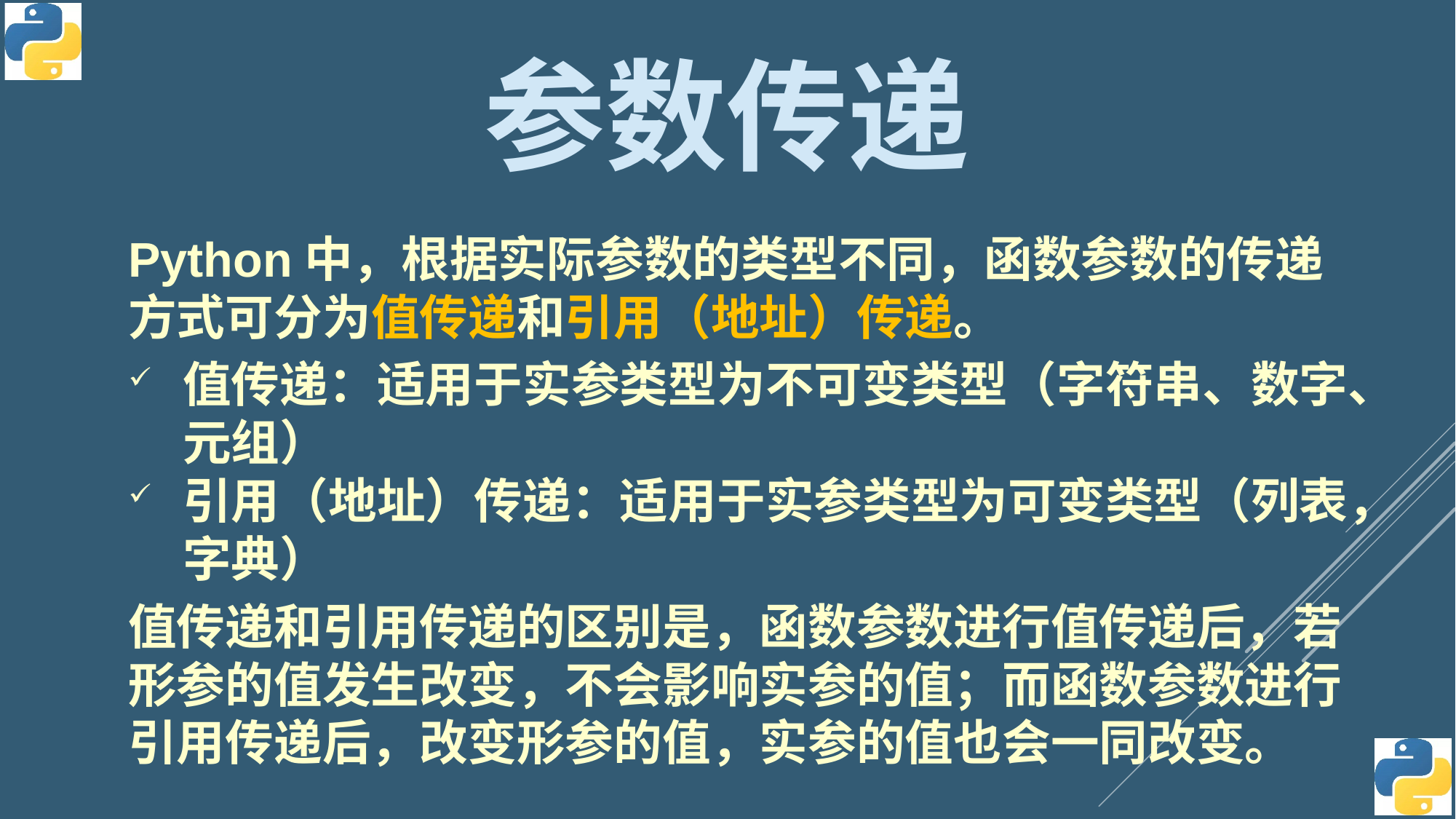

参数传递
Python中，根据实际参数的类型不同，函数参数的传递方式可分为值传递和引用（地址）传递。
值传递：适用于实参类型为不可变类型（字符串、数字、元组）
引用（地址）传递：适用于实参类型为可变类型（列表，字典）
值传递和引用传递的区别是，函数参数进行值传递后，若形参的值发生改变，不会影响实参的值；而函数参数进行引用传递后，改变形参的值，实参的值也会一同改变。